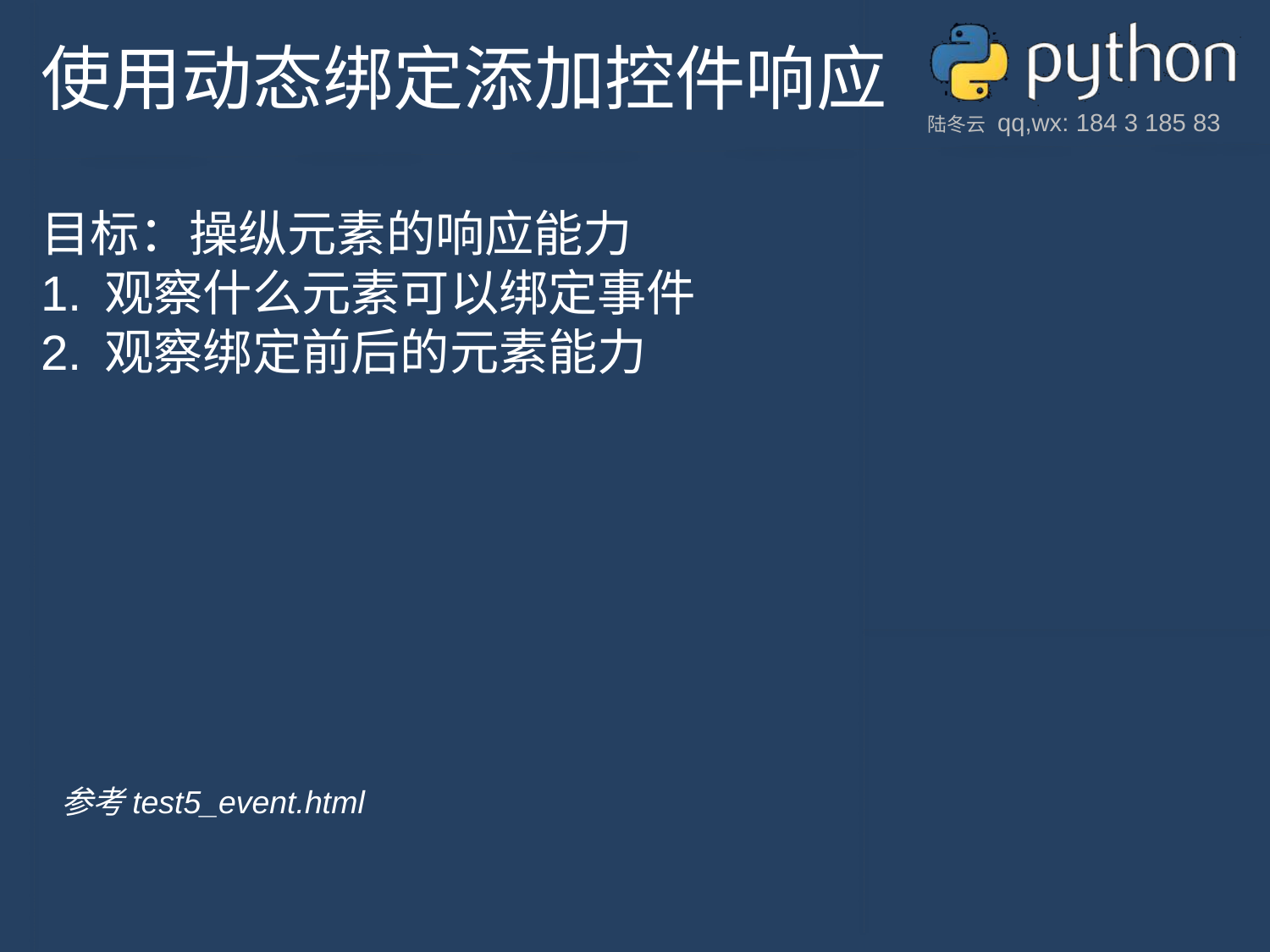

使用动态绑定添加控件响应
目标：操纵元素的响应能力
观察什么元素可以绑定事件
观察绑定前后的元素能力
参考test5_event.html